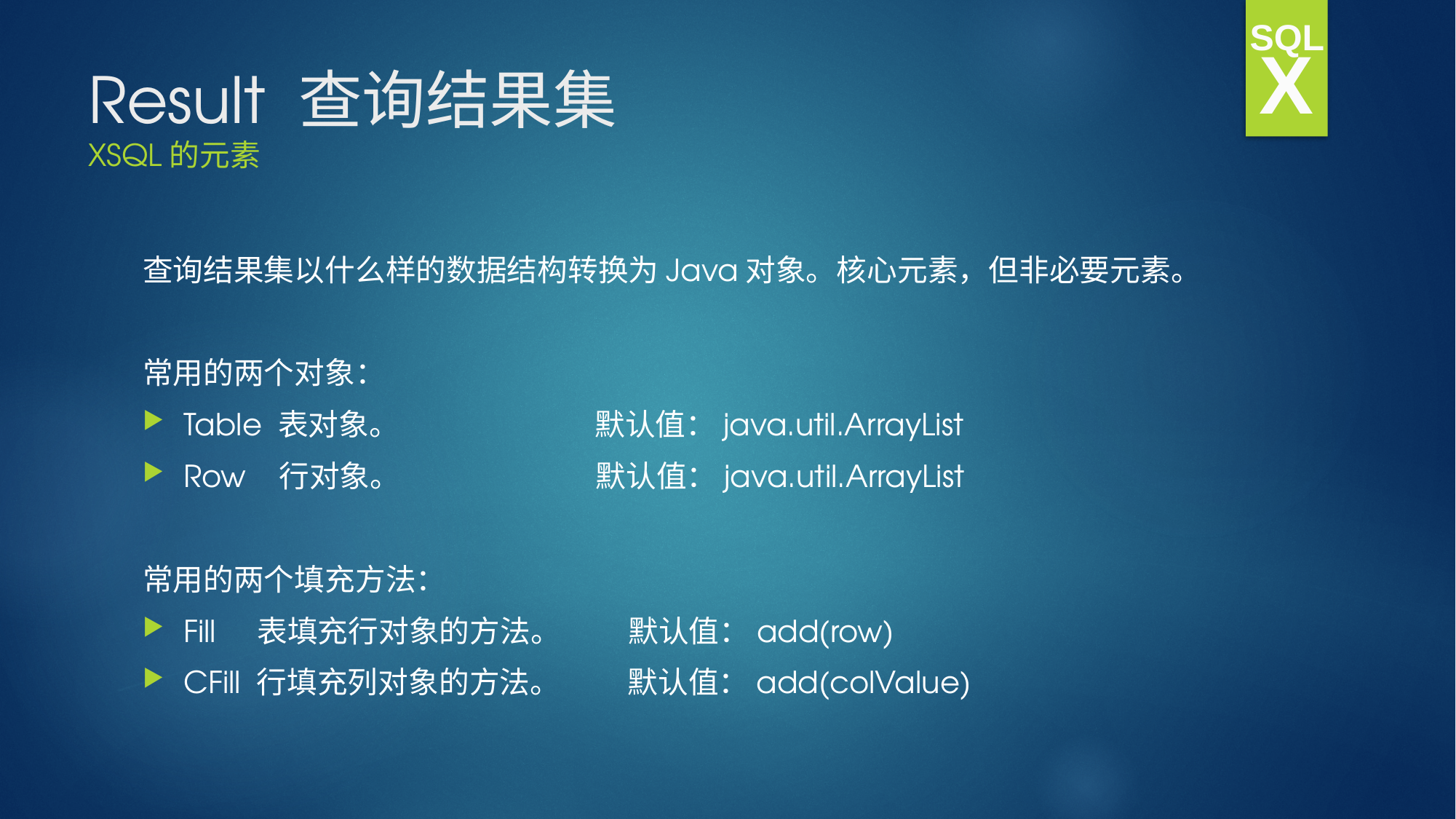

SQL
X
# Result 查询结果集 XSQL的元素
查询结果集以什么样的数据结构转换为Java对象。核心元素，但非必要元素。

常用的两个对象：
Table 表对象。                             默认值：java.util.ArrayList
Row   行对象。                             默认值：java.util.ArrayList

常用的两个填充方法：
Fill    表填充行对象的方法。          默认值：add(row)
CFill 行填充列对象的方法。          默认值：add(colValue)